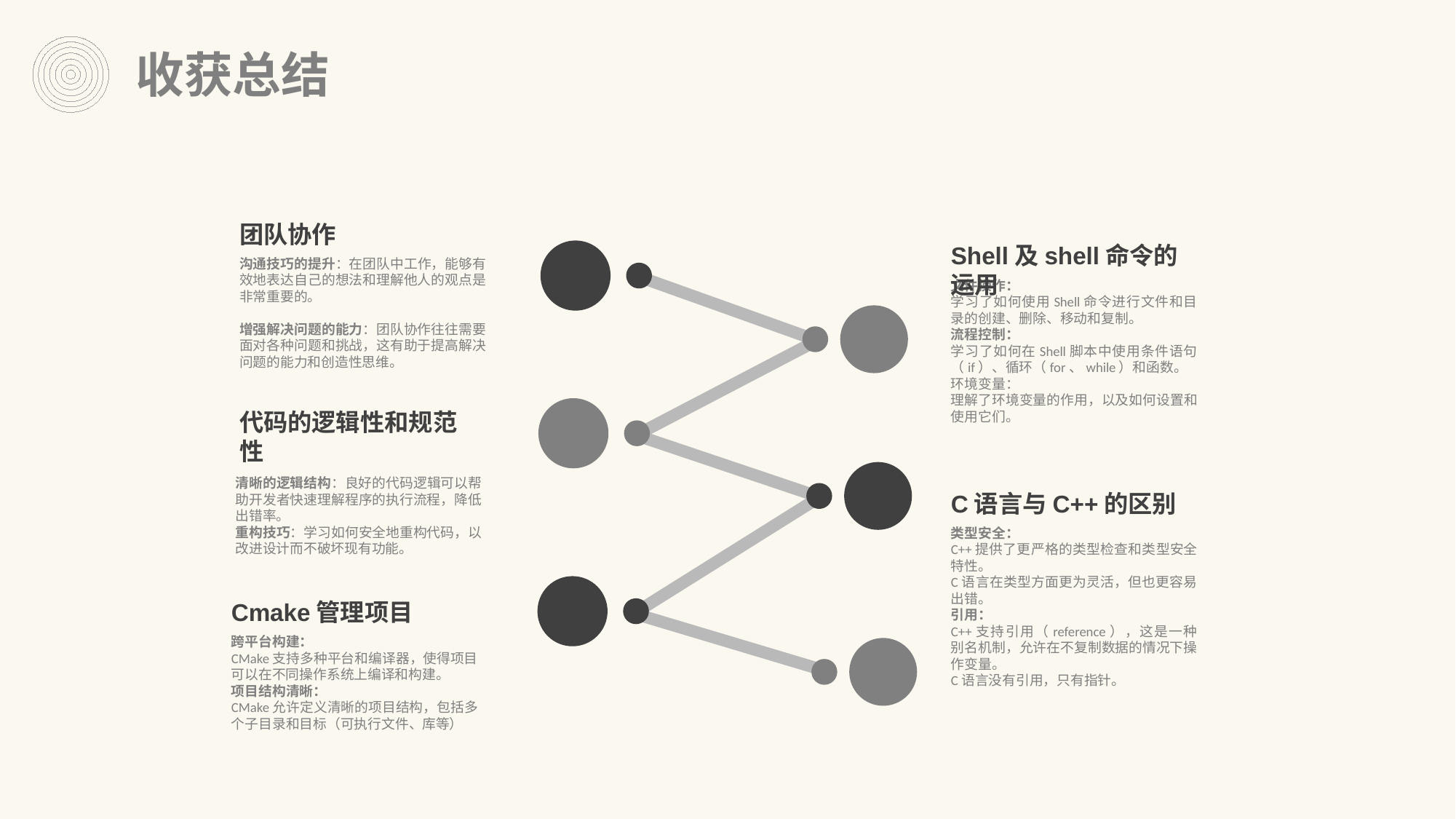

收获总结
团队协作
沟通技巧的提升：在团队中工作，能够有效地表达自己的想法和理解他人的观点是非常重要的。

增强解决问题的能力：团队协作往往需要面对各种问题和挑战，这有助于提高解决问题的能力和创造性思维。
Shell及shell命令的运用
文件操作：
学习了如何使用Shell命令进行文件和目录的创建、删除、移动和复制。
流程控制：
学习了如何在Shell脚本中使用条件语句（if）、循环（for、while）和函数。
环境变量：
理解了环境变量的作用，以及如何设置和使用它们。

代码的逻辑性和规范性
清晰的逻辑结构：良好的代码逻辑可以帮助开发者快速理解程序的执行流程，降低出错率。
重构技巧：学习如何安全地重构代码，以改进设计而不破坏现有功能。

C语言与C++的区别
类型安全：
C++提供了更严格的类型检查和类型安全特性。
C语言在类型方面更为灵活，但也更容易出错。
引用：
C++支持引用（reference），这是一种别名机制，允许在不复制数据的情况下操作变量。
C语言没有引用，只有指针。

Cmake管理项目
跨平台构建：
CMake支持多种平台和编译器，使得项目可以在不同操作系统上编译和构建。
项目结构清晰：
CMake允许定义清晰的项目结构，包括多个子目录和目标（可执行文件、库等）